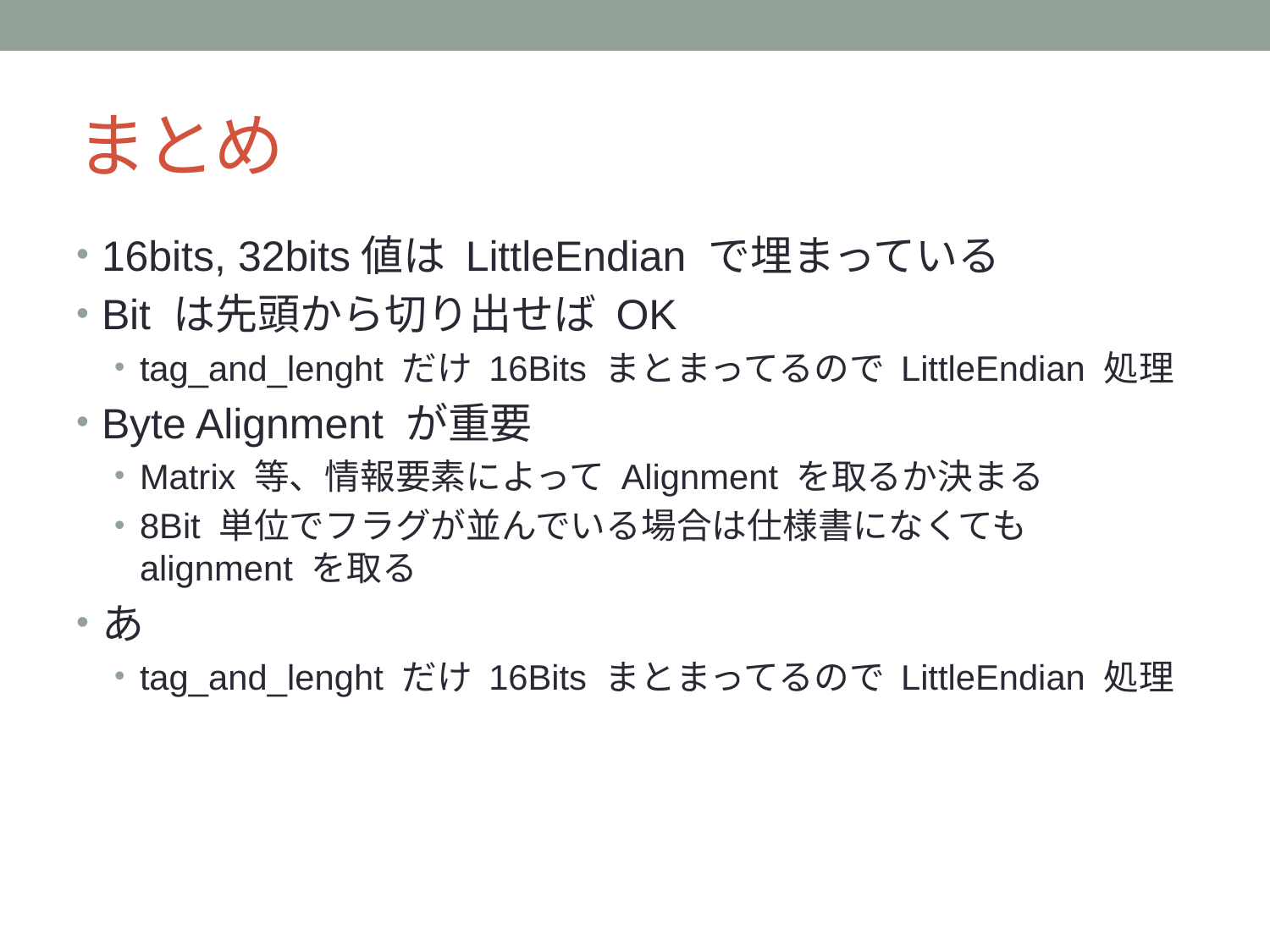

# まとめ
16bits, 32bits値は LittleEndian で埋まっている
Bit は先頭から切り出せば OK
tag_and_lenght だけ 16Bits まとまってるので LittleEndian 処理
Byte Alignment が重要
Matrix 等、情報要素によって Alignment を取るか決まる
8Bit 単位でフラグが並んでいる場合は仕様書になくても alignment を取る
あ
tag_and_lenght だけ 16Bits まとまってるので LittleEndian 処理